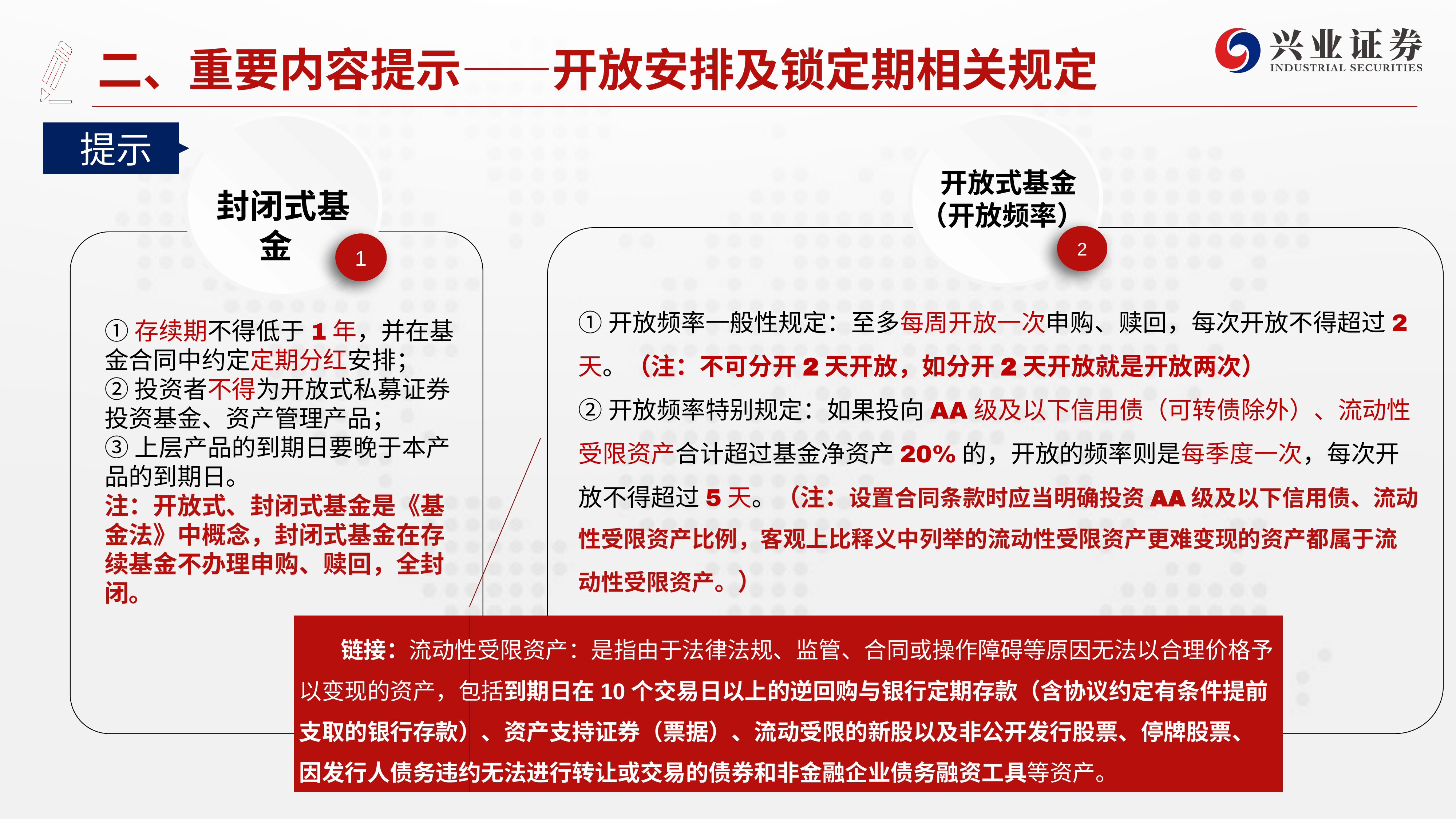

# 二、重要内容提示——开放安排及锁定期相关规定
提示

 开放式基金（开放频率）
2

 封闭式基金
1

①开放频率一般性规定：至多每周开放一次申购、赎回，每次开放不得超过2天。（注：不可分开2天开放，如分开2天开放就是开放两次）
②开放频率特别规定：如果投向AA级及以下信用债（可转债除外）、流动性受限资产合计超过基金净资产20%的，开放的频率则是每季度一次，每次开放不得超过5天。（注：设置合同条款时应当明确投资AA级及以下信用债、流动性受限资产比例，客观上比释义中列举的流动性受限资产更难变现的资产都属于流动性受限资产。）
①存续期不得低于1年，并在基金合同中约定定期分红安排；
②投资者不得为开放式私募证券投资基金、资产管理产品；
③上层产品的到期日要晚于本产品的到期日。
注：开放式、封闭式基金是《基金法》中概念，封闭式基金在存续基金不办理申购、赎回，全封闭。
       链接：流动性受限资产：是指由于法律法规、监管、合同或操作障碍等原因无法以合理价格予以变现的资产，包括到期日在10个交易日以上的逆回购与银行定期存款（含协议约定有条件提前支取的银行存款）、资产支持证券（票据）、流动受限的新股以及非公开发行股票、停牌股票、因发行人债务违约无法进行转让或交易的债券和非金融企业债务融资工具等资产。